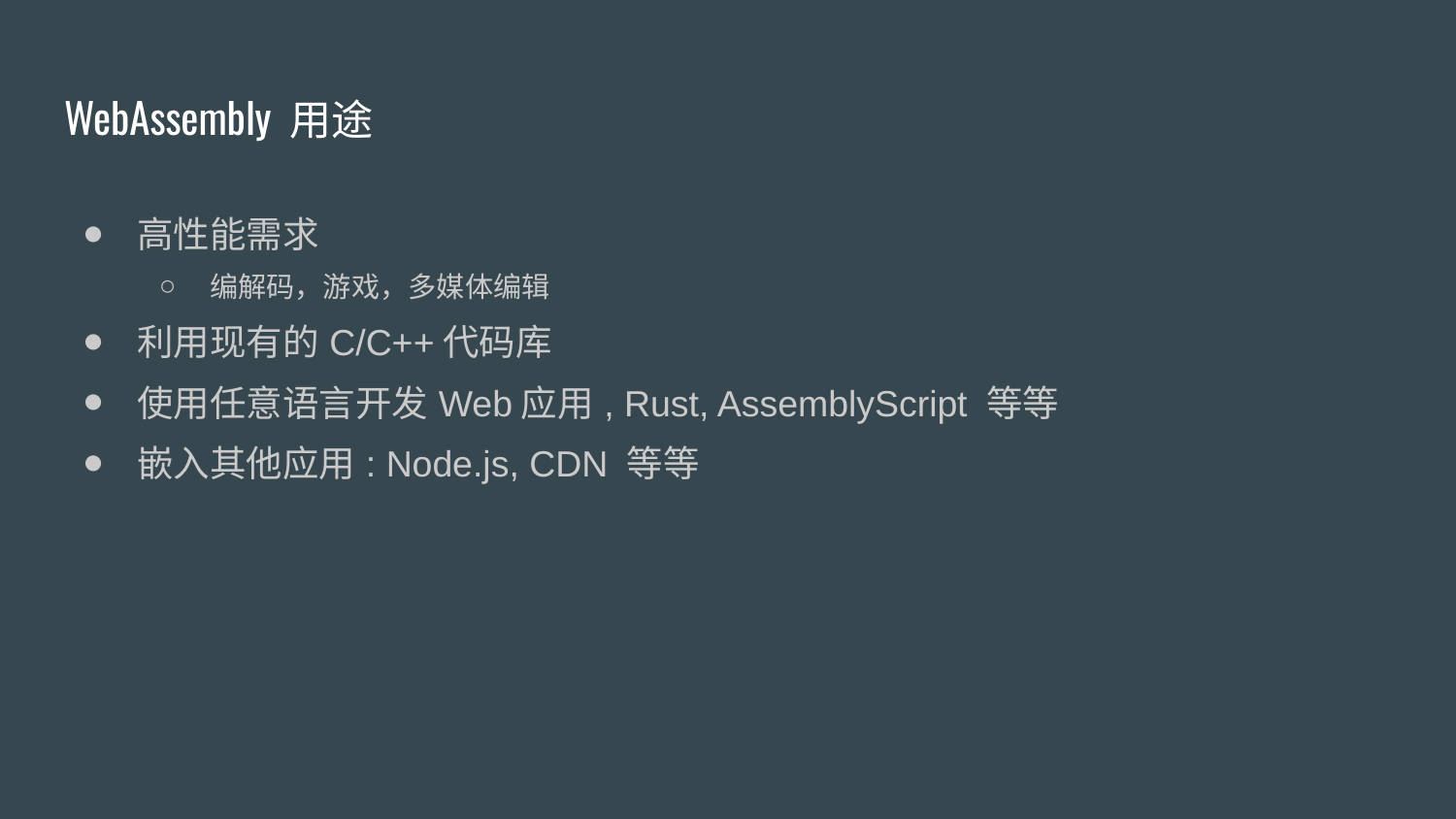

# WebAssembly 用途
高性能需求
编解码，游戏，多媒体编辑
利用现有的C/C++代码库
使用任意语言开发Web应用, Rust, AssemblyScript 等等
嵌入其他应用: Node.js, CDN 等等